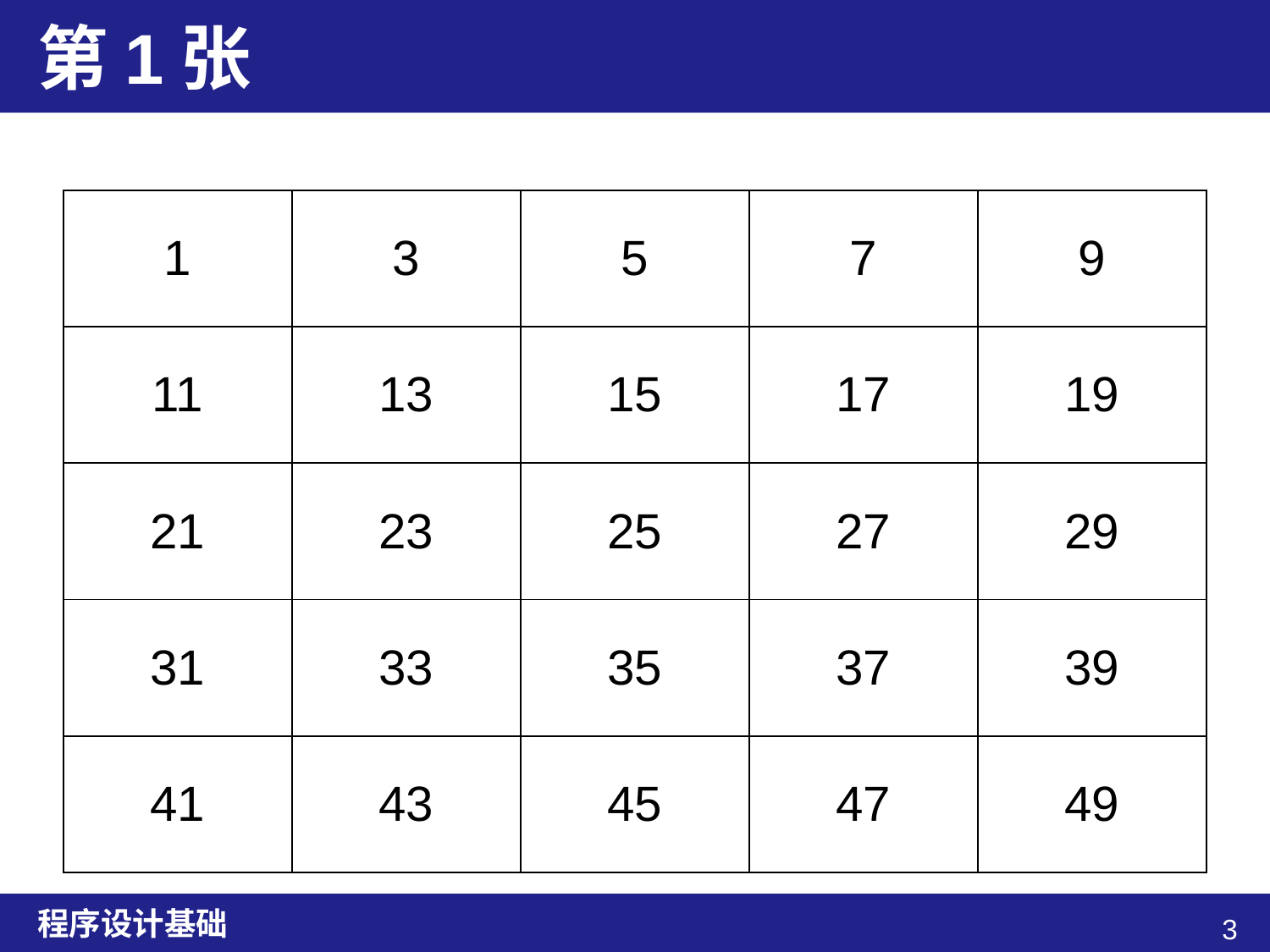

# 第1张
| 1 | 3 | 5 | 7 | 9 |
| --- | --- | --- | --- | --- |
| 11 | 13 | 15 | 17 | 19 |
| 21 | 23 | 25 | 27 | 29 |
| 31 | 33 | 35 | 37 | 39 |
| 41 | 43 | 45 | 47 | 49 |